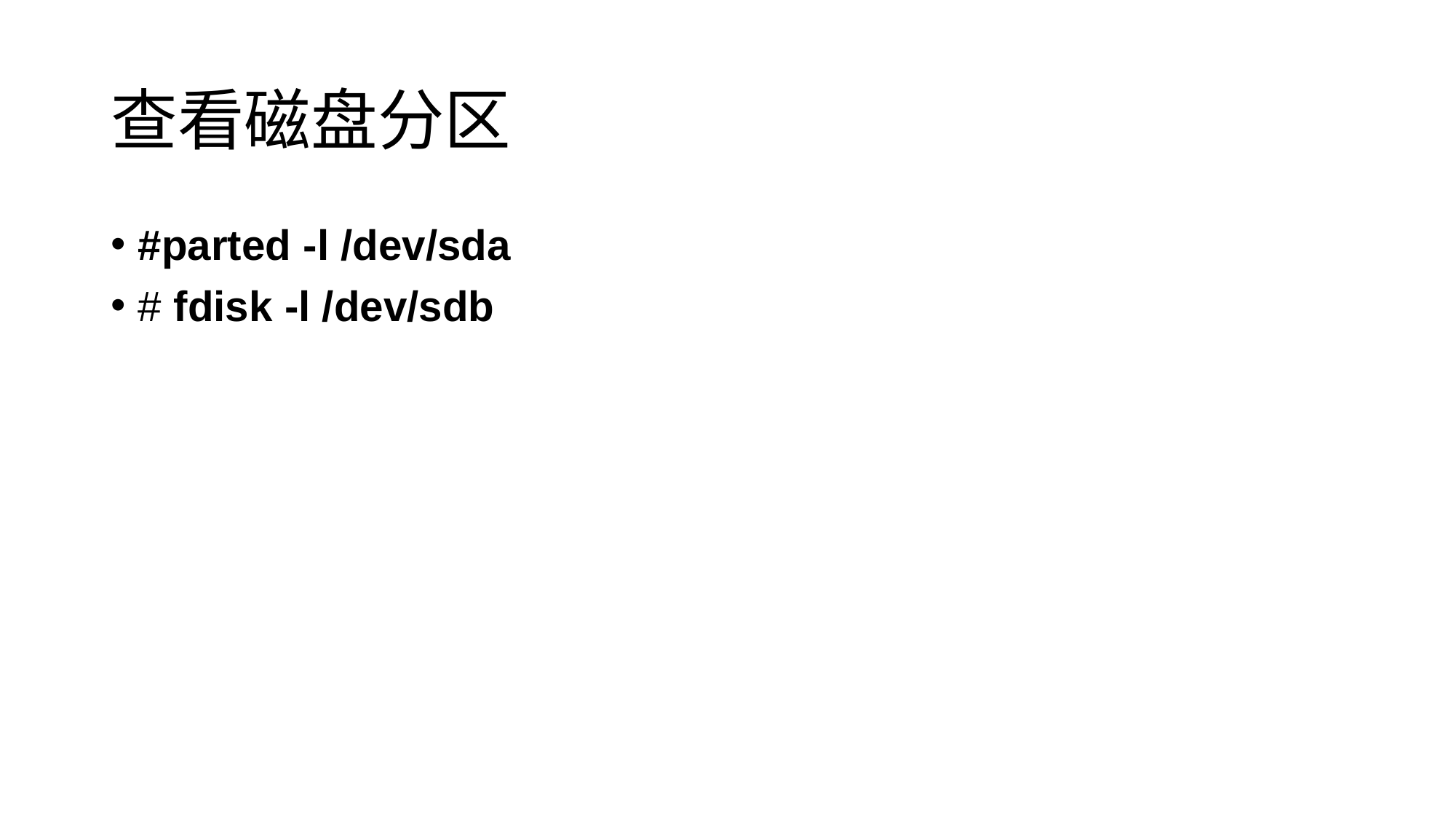

# 查看磁盘分区
#parted -l /dev/sda
# fdisk -l /dev/sdb